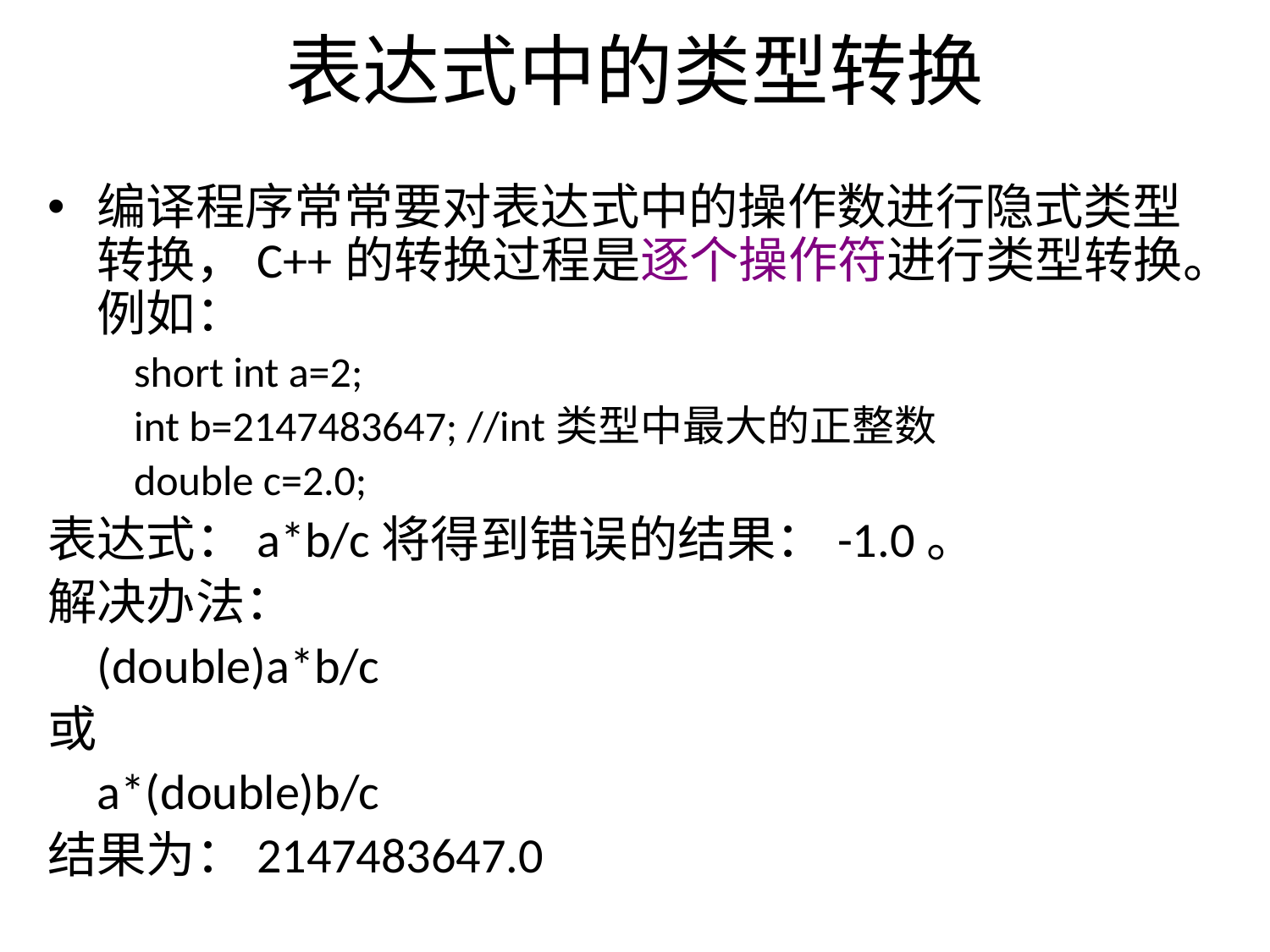

# 表达式中的类型转换
编译程序常常要对表达式中的操作数进行隐式类型转换，C++的转换过程是逐个操作符进行类型转换。例如：
short int a=2;
int b=2147483647; //int类型中最大的正整数
double c=2.0;
表达式：a*b/c将得到错误的结果：-1.0。
解决办法：
	(double)a*b/c
或
	a*(double)b/c
结果为：2147483647.0